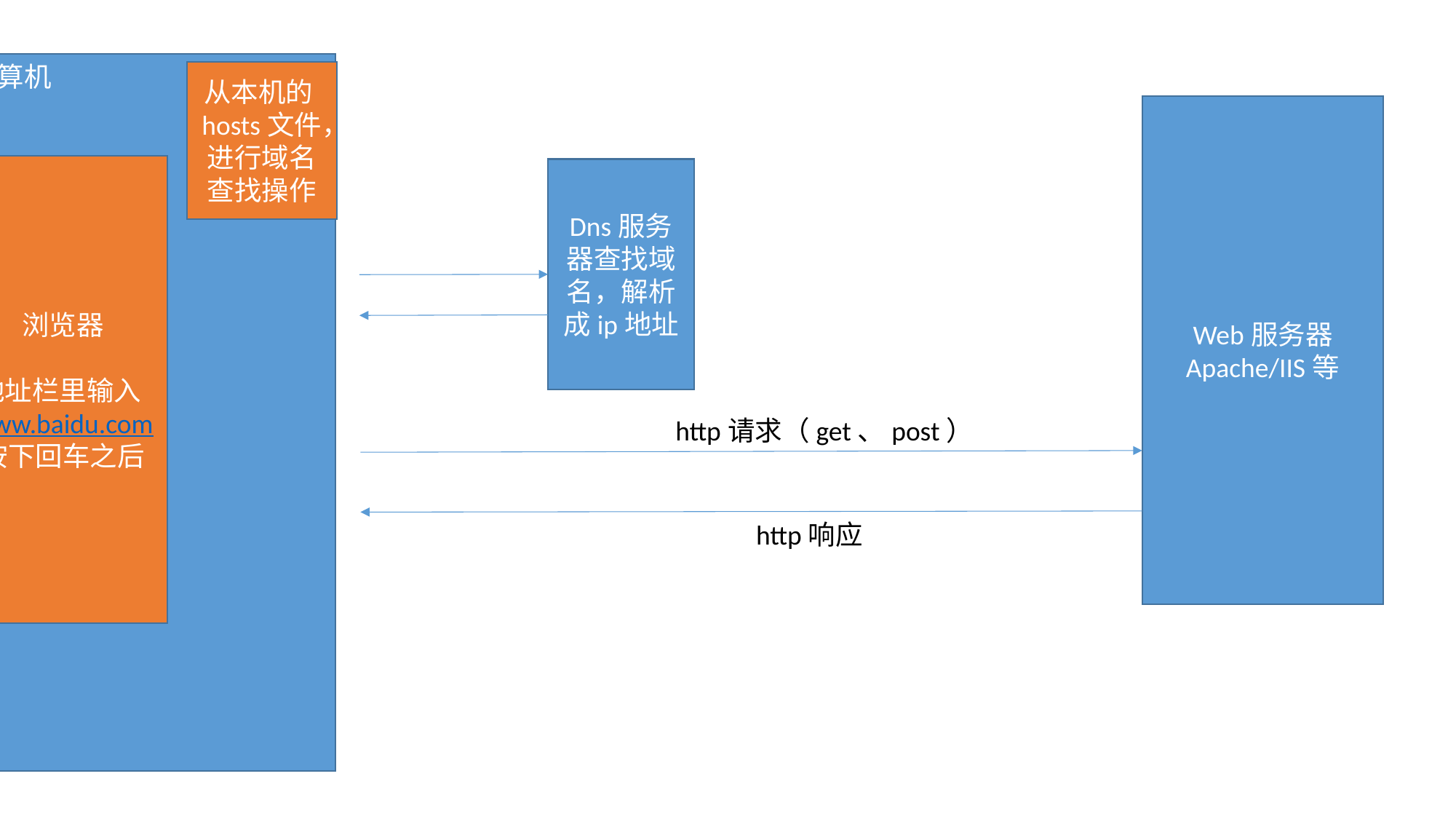

计算机
从本机的hosts文件，进行域名查找操作
Web服务器
Apache/IIS等
浏览器

地址栏里输入www.baidu.com
按下回车之后
Dns服务器查找域名，解析成ip地址
http请求（get、post）
http响应